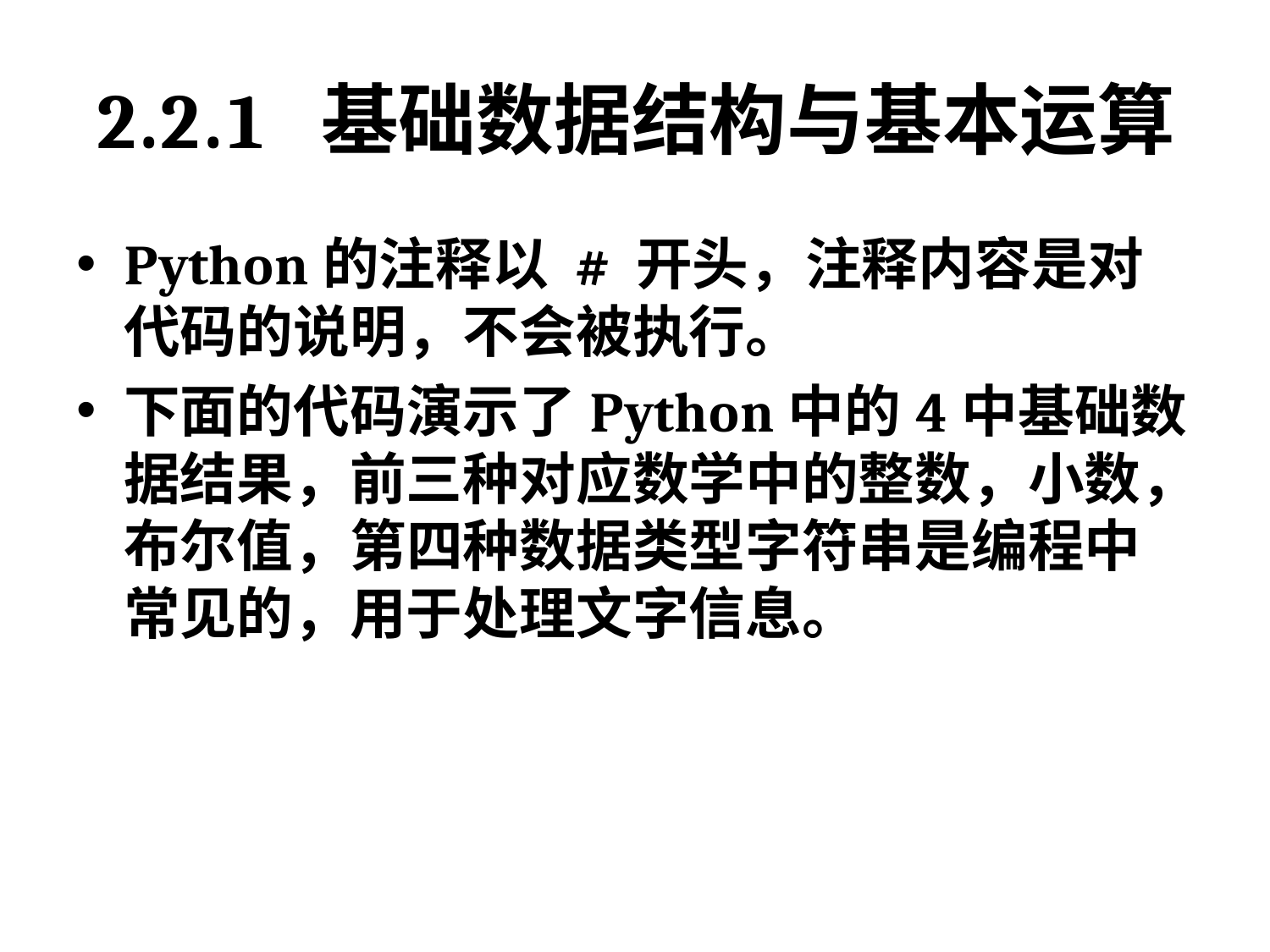

# 2.2.1  基础数据结构与基本运算
Python的注释以 # 开头，注释内容是对代码的说明，不会被执行。
下面的代码演示了Python中的4中基础数据结果，前三种对应数学中的整数，小数，布尔值，第四种数据类型字符串是编程中常见的，用于处理文字信息。